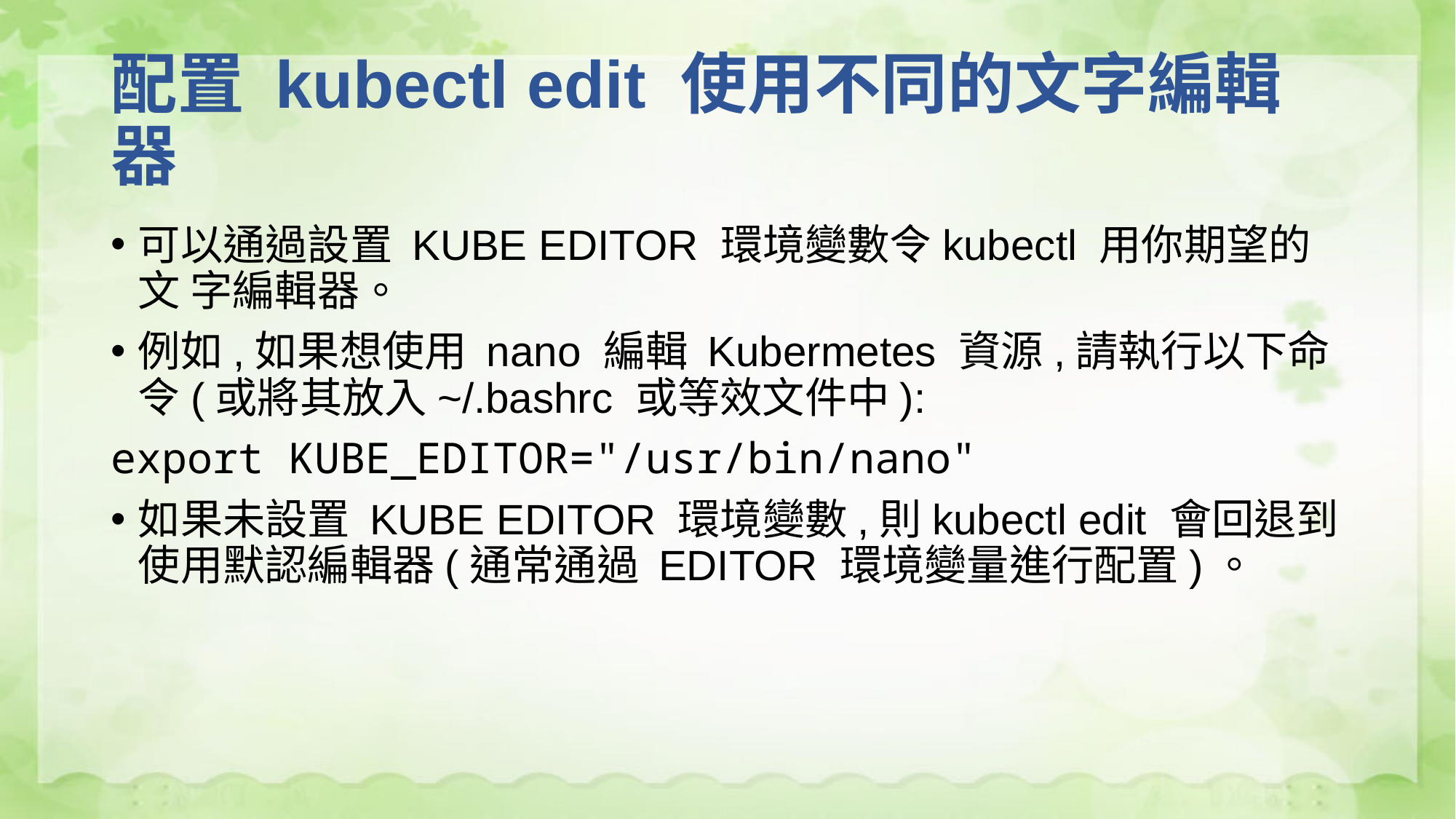

# 配置 kubectl edit 使用不同的文字編輯器
可以通過設置 KUBE EDITOR 環境變數令kubectl 用你期望的文 字編輯器。
例如,如果想使用 nano 編輯 Kubermetes 資源,請執行以下命令(或將其放入~/.bashrc 或等效文件中):
export KUBE_EDITOR="/usr/bin/nano"
如果未設置 KUBE EDITOR 環境變數,則kubectl edit 會回退到使用默認編輯器(通常通過 EDITOR 環境變量進行配置)。